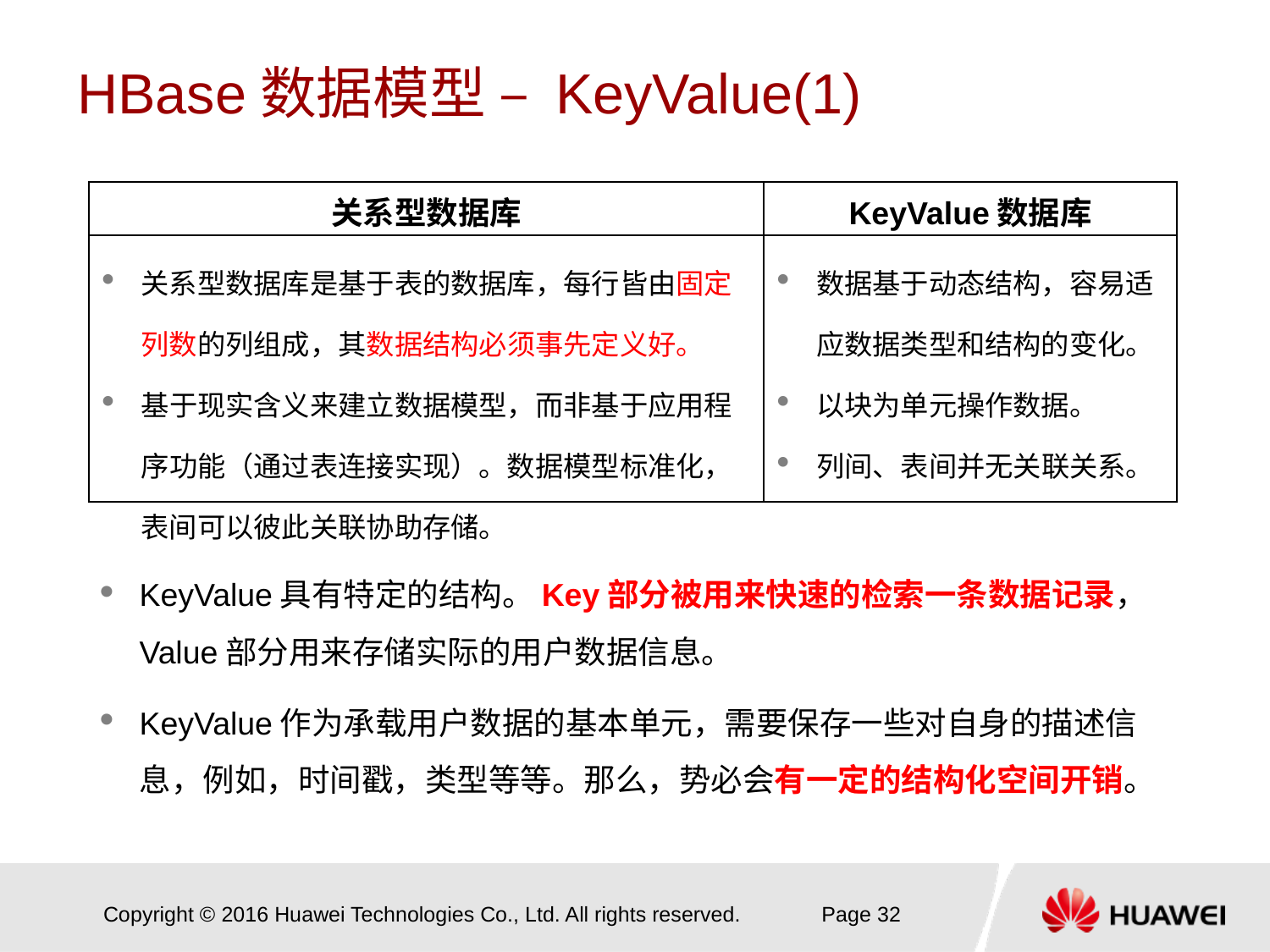

# HBase数据模型 – KeyValue(1)
| 关系型数据库 | KeyValue数据库 |
| --- | --- |
| 关系型数据库是基于表的数据库，每行皆由固定列数的列组成，其数据结构必须事先定义好。 基于现实含义来建立数据模型，而非基于应用程序功能（通过表连接实现）。数据模型标准化，表间可以彼此关联协助存储。 | 数据基于动态结构，容易适应数据类型和结构的变化。 以块为单元操作数据。 列间、表间并无关联关系。 |
KeyValue具有特定的结构。Key部分被用来快速的检索一条数据记录，Value部分用来存储实际的用户数据信息。
KeyValue作为承载用户数据的基本单元，需要保存一些对自身的描述信息，例如，时间戳，类型等等。那么，势必会有一定的结构化空间开销。